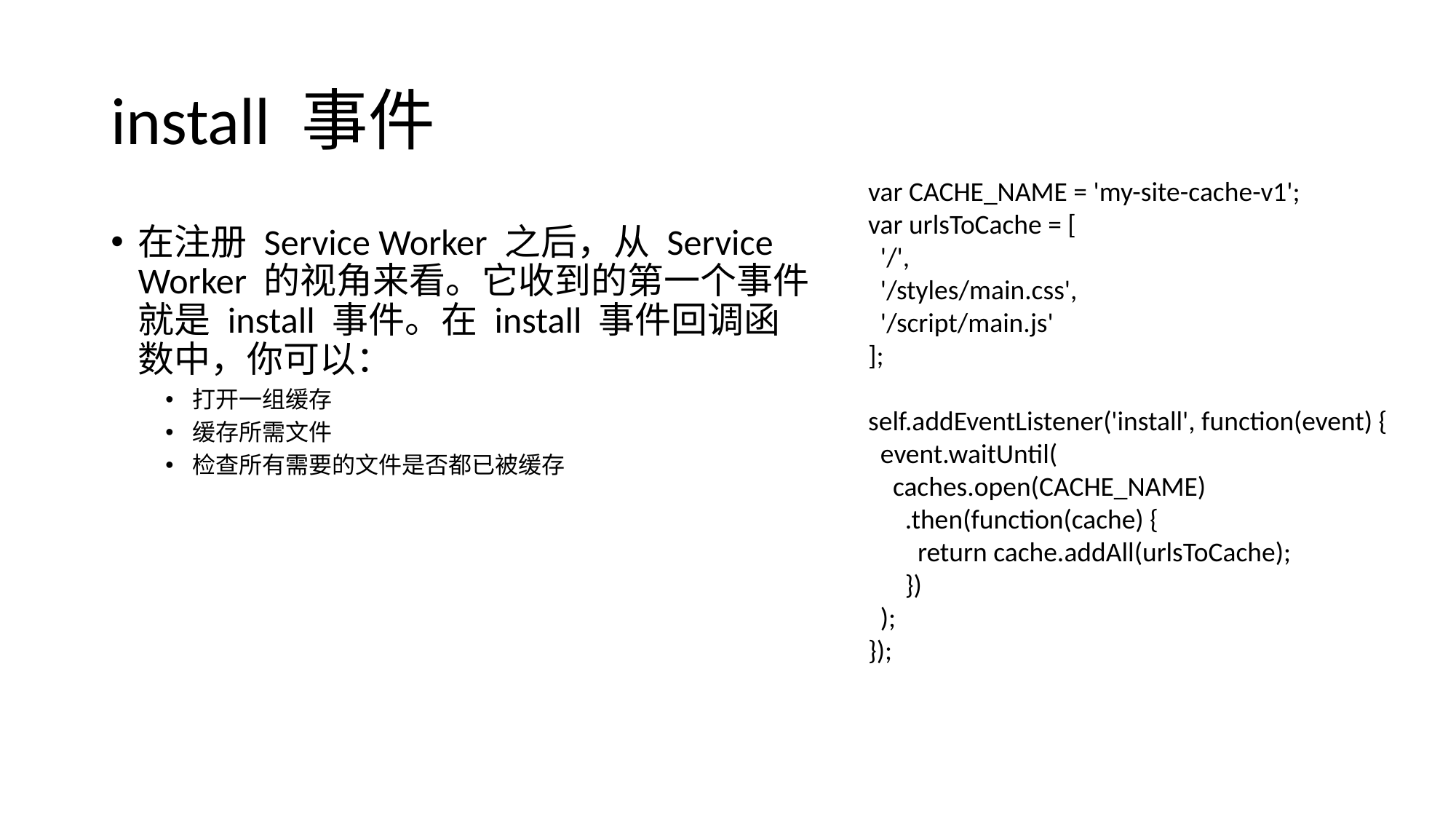

# install 事件
var CACHE_NAME = 'my-site-cache-v1';
var urlsToCache = [
  '/',
  '/styles/main.css',
  '/script/main.js'
];

self.addEventListener('install', function(event) {
  event.waitUntil(
    caches.open(CACHE_NAME)
      .then(function(cache) {
        return cache.addAll(urlsToCache);
      })
  );
});
在注册 Service Worker 之后，从 Service Worker 的视角来看。它收到的第一个事件就是 install 事件。在 install 事件回调函数中，你可以：
打开一组缓存
缓存所需文件
检查所有需要的文件是否都已被缓存